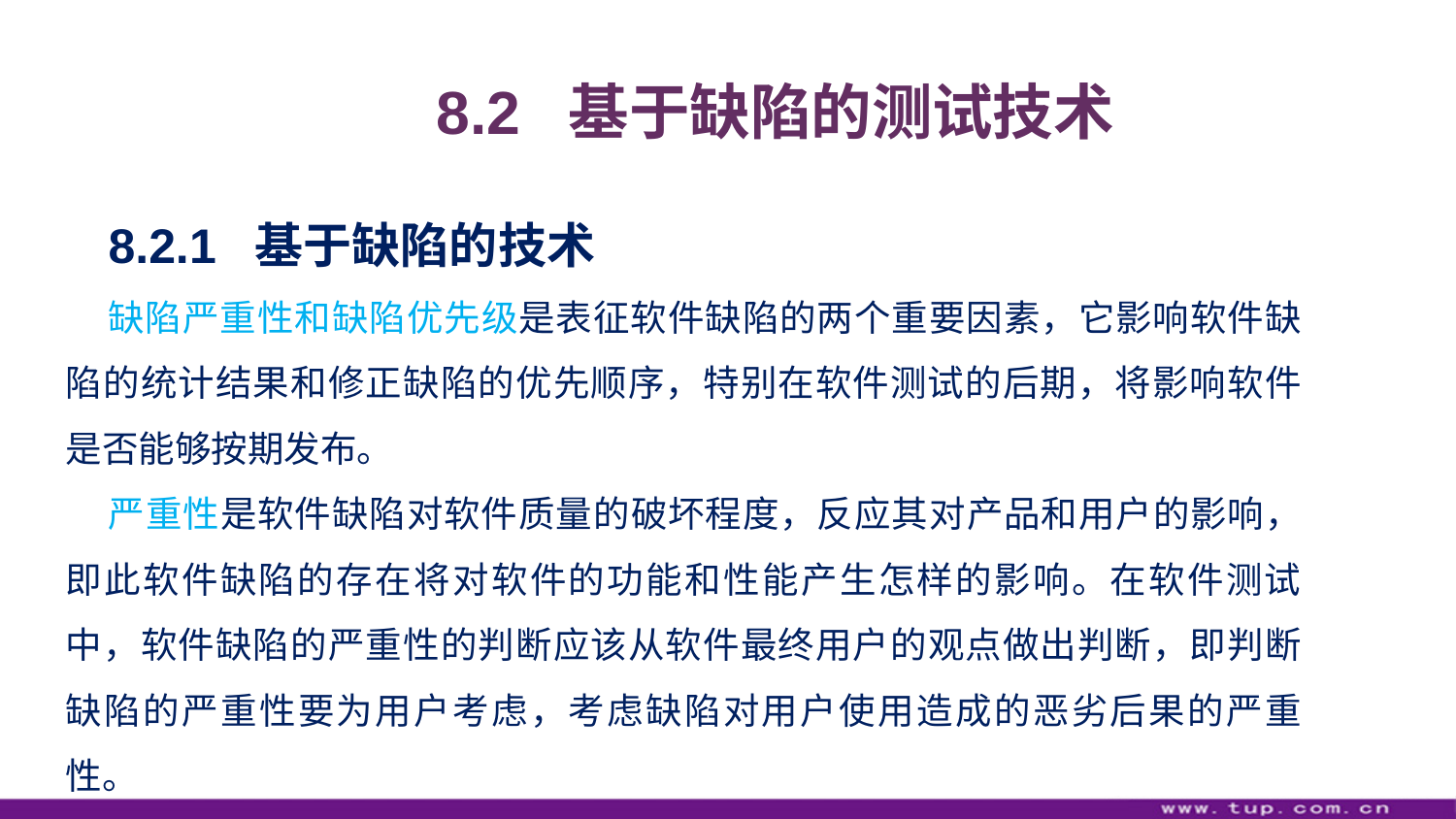

8.2  基于缺陷的测试技术

8.2.1  基于缺陷的技术
缺陷严重性和缺陷优先级是表征软件缺陷的两个重要因素，它影响软件缺陷的统计结果和修正缺陷的优先顺序，特别在软件测试的后期，将影响软件是否能够按期发布。
严重性是软件缺陷对软件质量的破坏程度，反应其对产品和用户的影响，即此软件缺陷的存在将对软件的功能和性能产生怎样的影响。在软件测试中，软件缺陷的严重性的判断应该从软件最终用户的观点做出判断，即判断缺陷的严重性要为用户考虑，考虑缺陷对用户使用造成的恶劣后果的严重性。